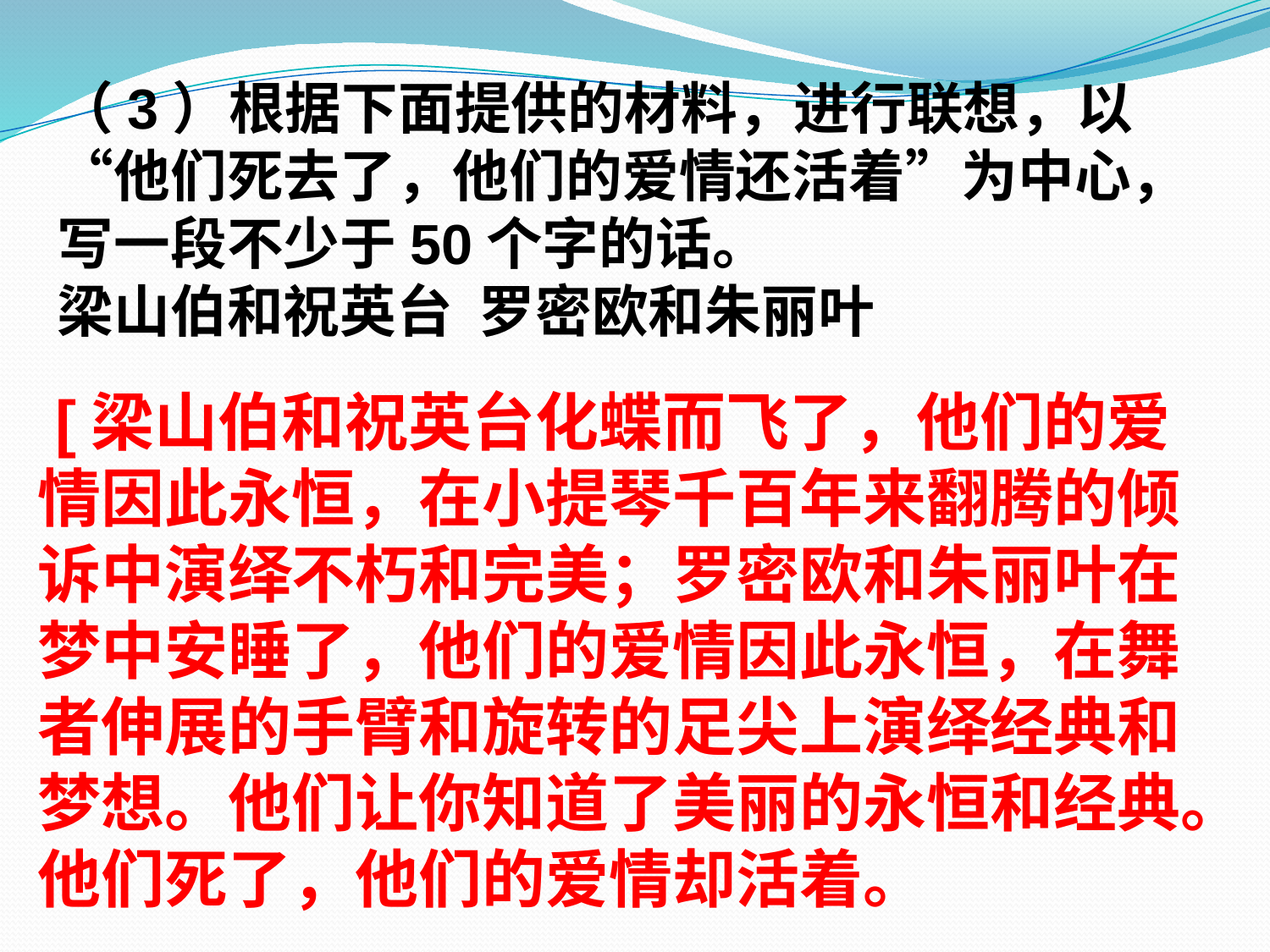

（3）根据下面提供的材料，进行联想，以“他们死去了，他们的爱情还活着”为中心，写一段不少于50个字的话。
梁山伯和祝英台  罗密欧和朱丽叶

 [梁山伯和祝英台化蝶而飞了，他们的爱情因此永恒，在小提琴千百年来翻腾的倾诉中演绎不朽和完美；罗密欧和朱丽叶在梦中安睡了，他们的爱情因此永恒，在舞者伸展的手臂和旋转的足尖上演绎经典和梦想。他们让你知道了美丽的永恒和经典。他们死了，他们的爱情却活着。